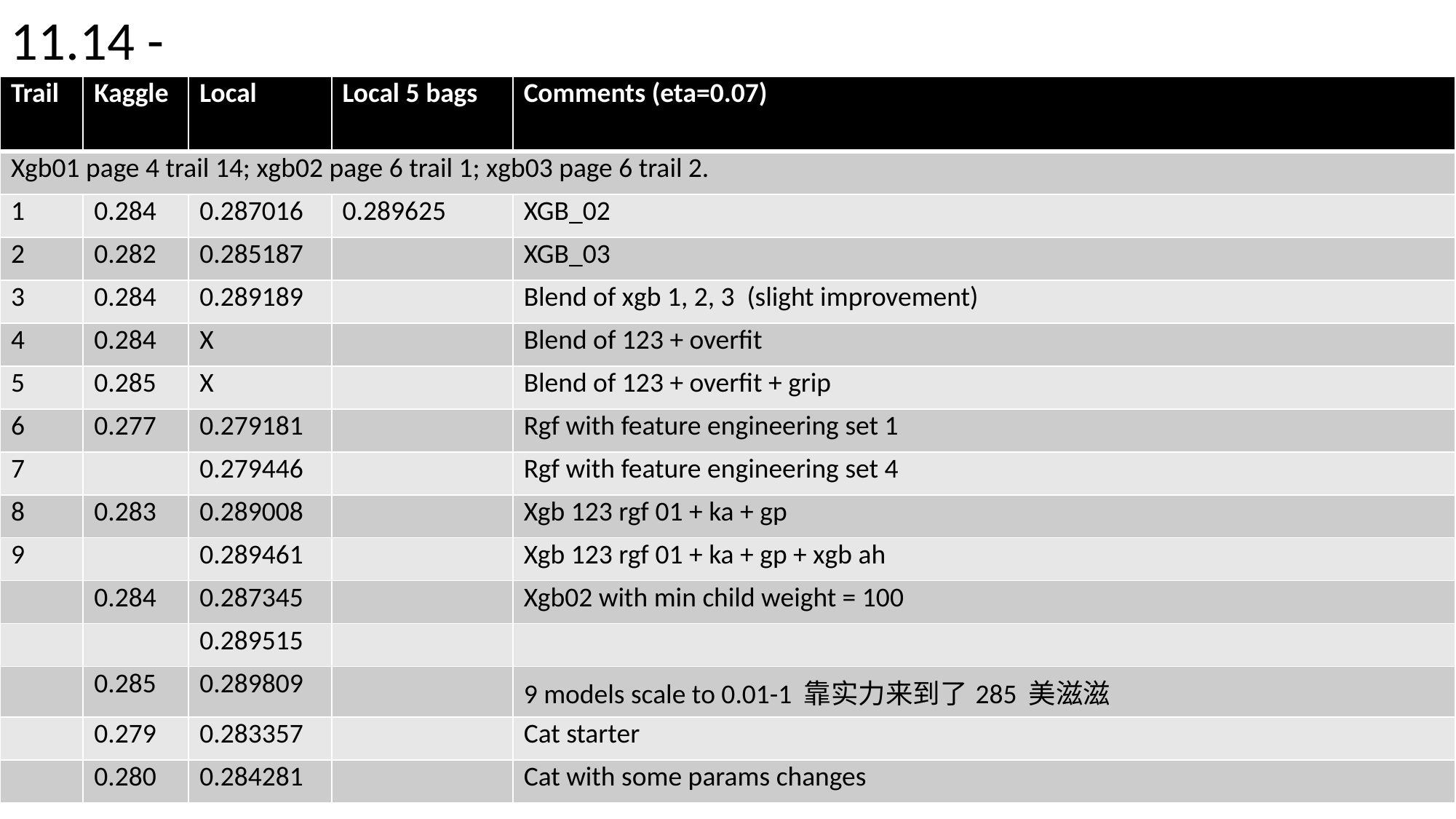

11.14 -
| Trail | Kaggle | Local | Local 5 bags | Comments (eta=0.07) |
| --- | --- | --- | --- | --- |
| Xgb01 page 4 trail 14; xgb02 page 6 trail 1; xgb03 page 6 trail 2. |  |  |  |  |
| 1 | 0.284 | 0.287016 | 0.289625 | XGB\_02 |
| 2 | 0.282 | 0.285187 |  | XGB\_03 |
| 3 | 0.284 | 0.289189 |  | Blend of xgb 1, 2, 3 (slight improvement) |
| 4 | 0.284 | X |  | Blend of 123 + overfit |
| 5 | 0.285 | X |  | Blend of 123 + overfit + grip |
| 6 | 0.277 | 0.279181 |  | Rgf with feature engineering set 1 |
| 7 |  | 0.279446 |  | Rgf with feature engineering set 4 |
| 8 | 0.283 | 0.289008 |  | Xgb 123 rgf 01 + ka + gp |
| 9 |  | 0.289461 |  | Xgb 123 rgf 01 + ka + gp + xgb ah |
|  | 0.284 | 0.287345 |  | Xgb02 with min child weight = 100 |
|  |  | 0.289515 |  |  |
|  | 0.285 | 0.289809 |  | 9 models scale to 0.01-1 靠实力来到了285 美滋滋 |
|  | 0.279 | 0.283357 |  | Cat starter |
|  | 0.280 | 0.284281 |  | Cat with some params changes |